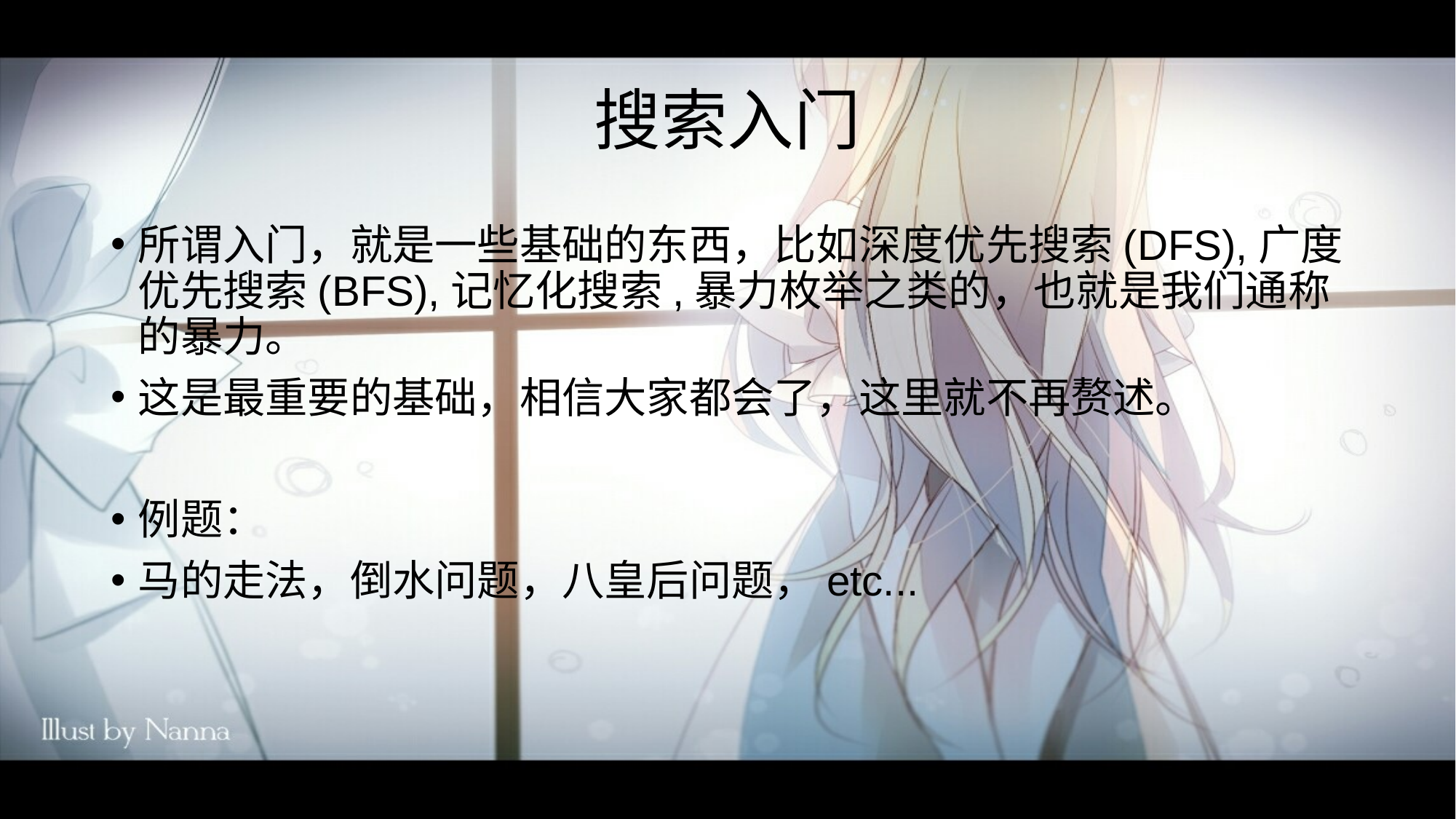

# 搜索入门
所谓入门，就是一些基础的东西，比如深度优先搜索(DFS),广度优先搜索(BFS),记忆化搜索,暴力枚举之类的，也就是我们通称的暴力。
这是最重要的基础，相信大家都会了，这里就不再赘述。

例题：
马的走法，倒水问题，八皇后问题，etc...